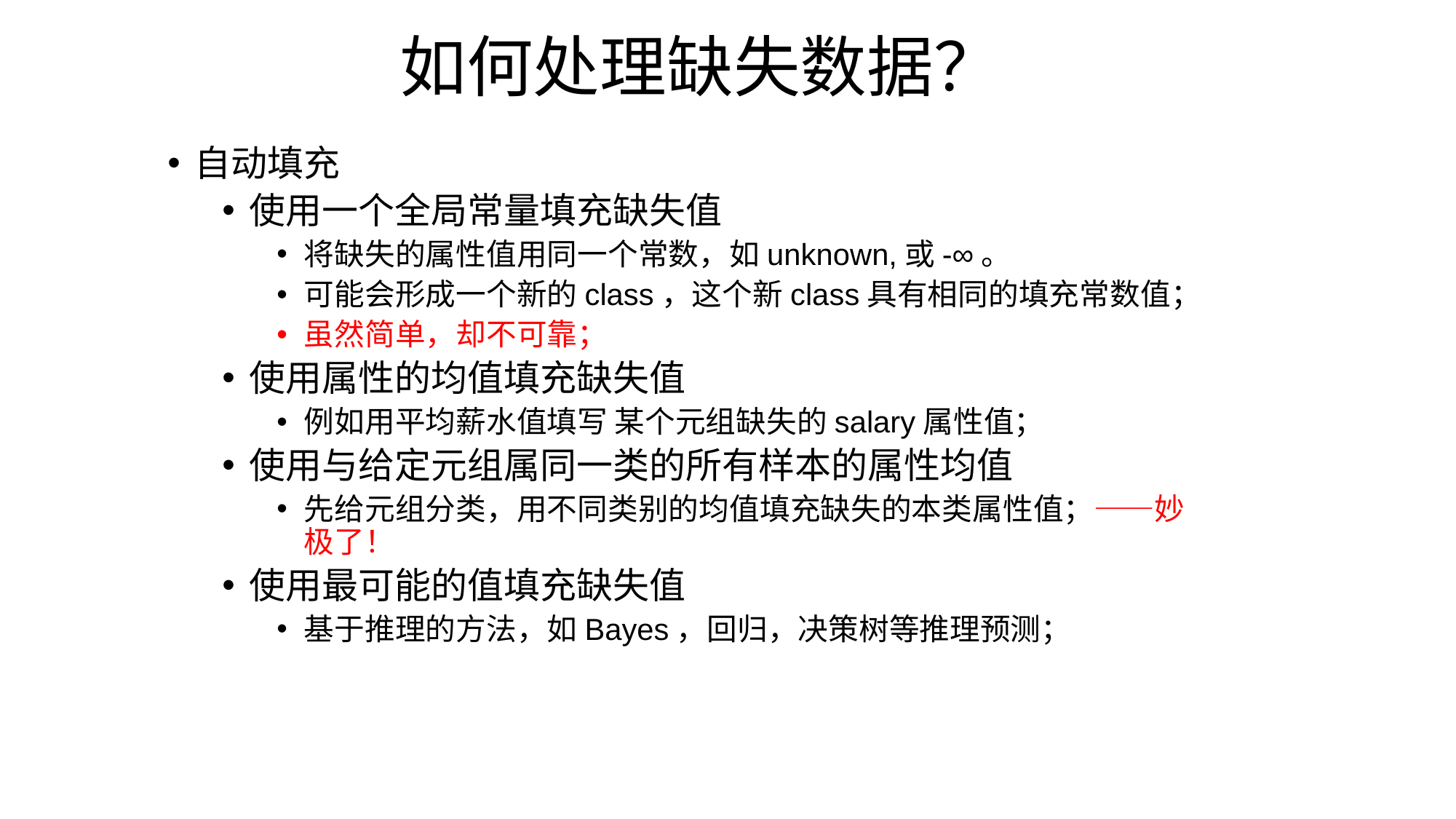

# 如何处理缺失数据？
自动填充
使用一个全局常量填充缺失值
将缺失的属性值用同一个常数，如unknown,或-∞。
可能会形成一个新的class，这个新class具有相同的填充常数值；
虽然简单，却不可靠；
使用属性的均值填充缺失值
例如用平均薪水值填写 某个元组缺失的salary属性值；
使用与给定元组属同一类的所有样本的属性均值
先给元组分类，用不同类别的均值填充缺失的本类属性值；——妙极了！
使用最可能的值填充缺失值
基于推理的方法，如Bayes，回归，决策树等推理预测；